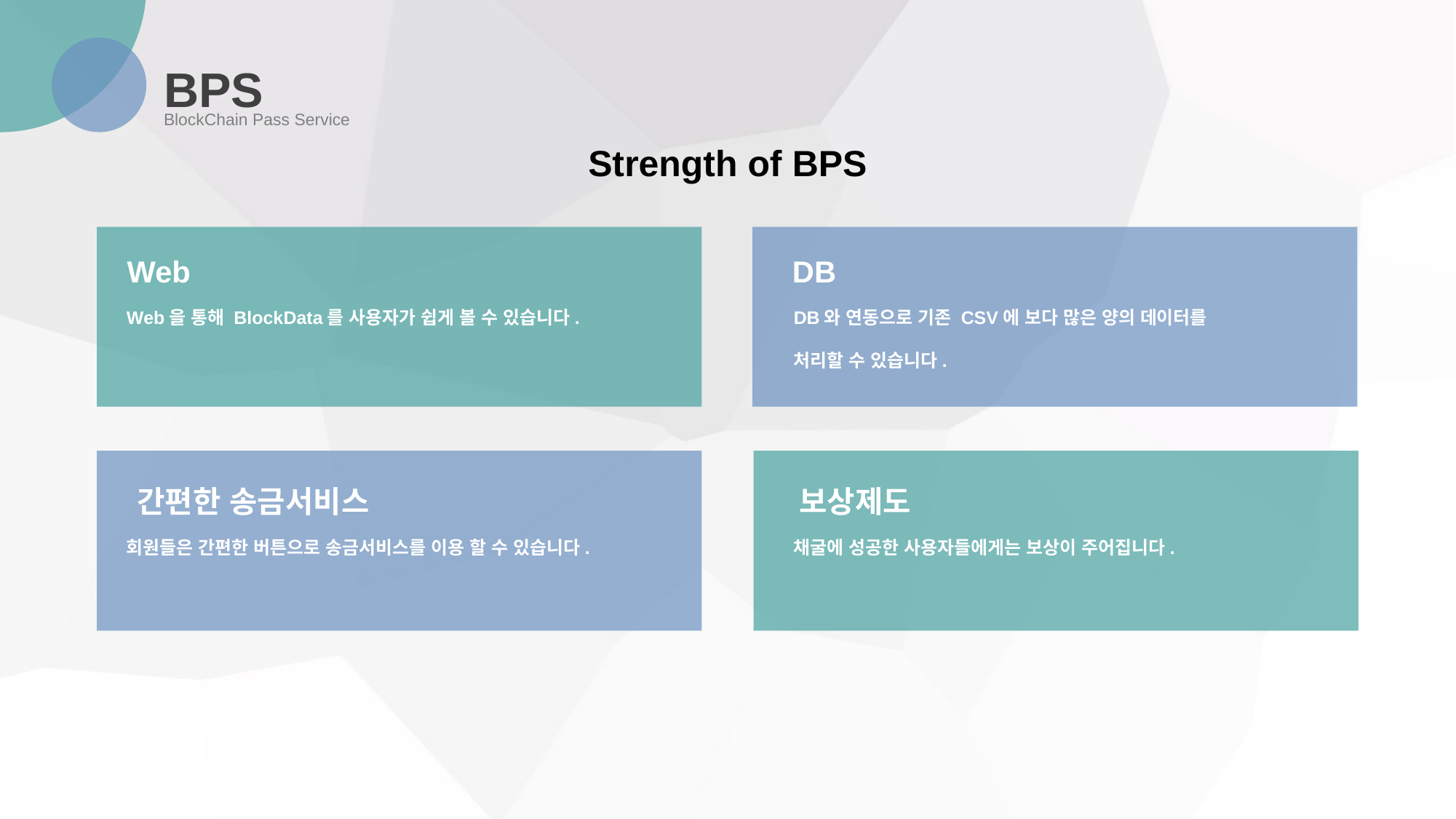

BPS
BlockChain Pass Service
Strength of BPS

Web
DB
Web을 통해 BlockData를 사용자가 쉽게 볼 수 있습니다.
DB와 연동으로 기존 CSV에 보다 많은 양의 데이터를

처리할 수 있습니다.

간편한 송금서비스
보상제도
회원들은 간편한 버튼으로 송금서비스를 이용 할 수 있습니다.
채굴에 성공한 사용자들에게는 보상이 주어집니다.